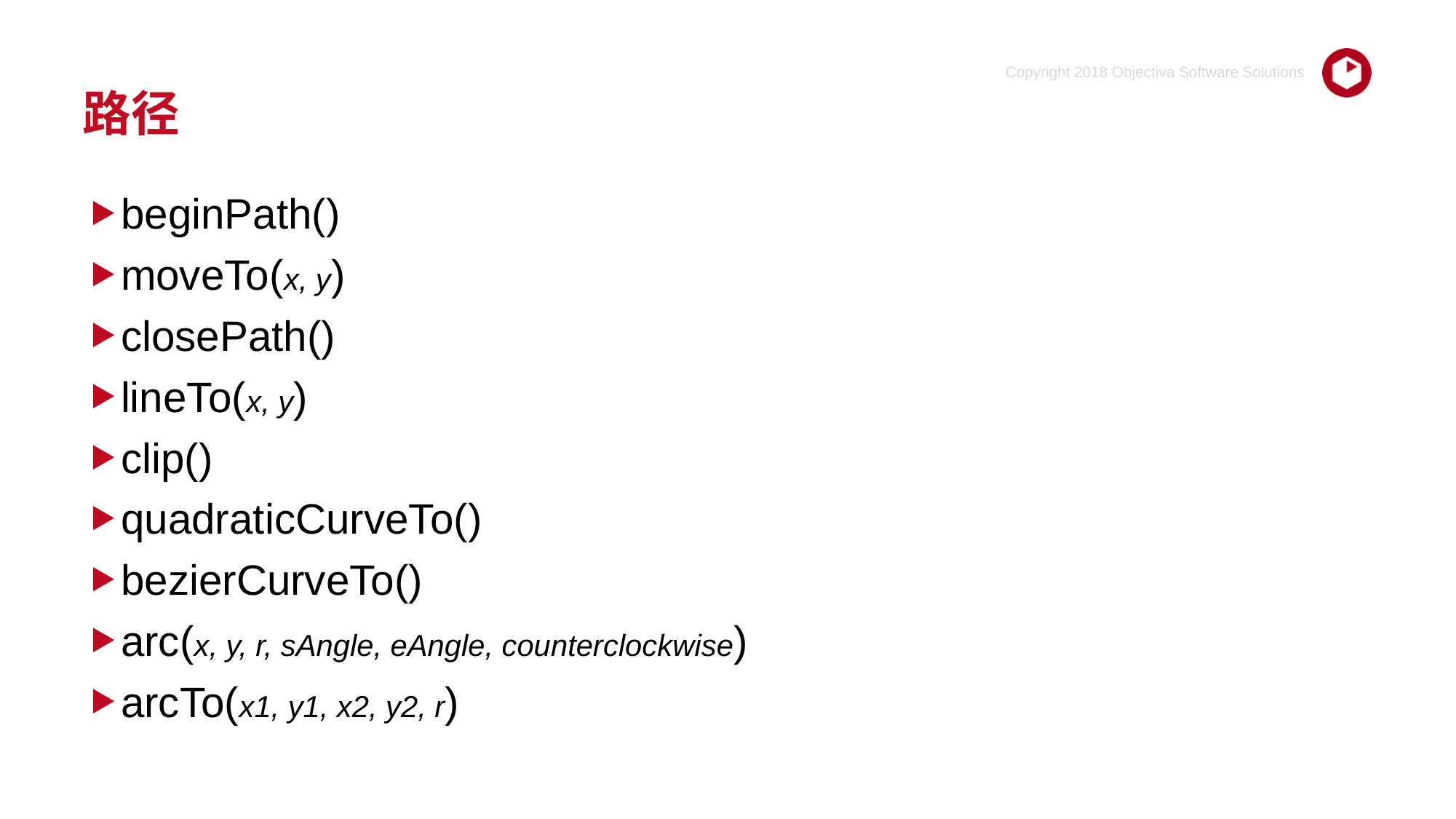

# 路径
beginPath()
moveTo(x, y)
closePath()
lineTo(x, y)
clip()
quadraticCurveTo()
bezierCurveTo()
arc(x, y, r, sAngle, eAngle, counterclockwise)
arcTo(x1, y1, x2, y2, r)